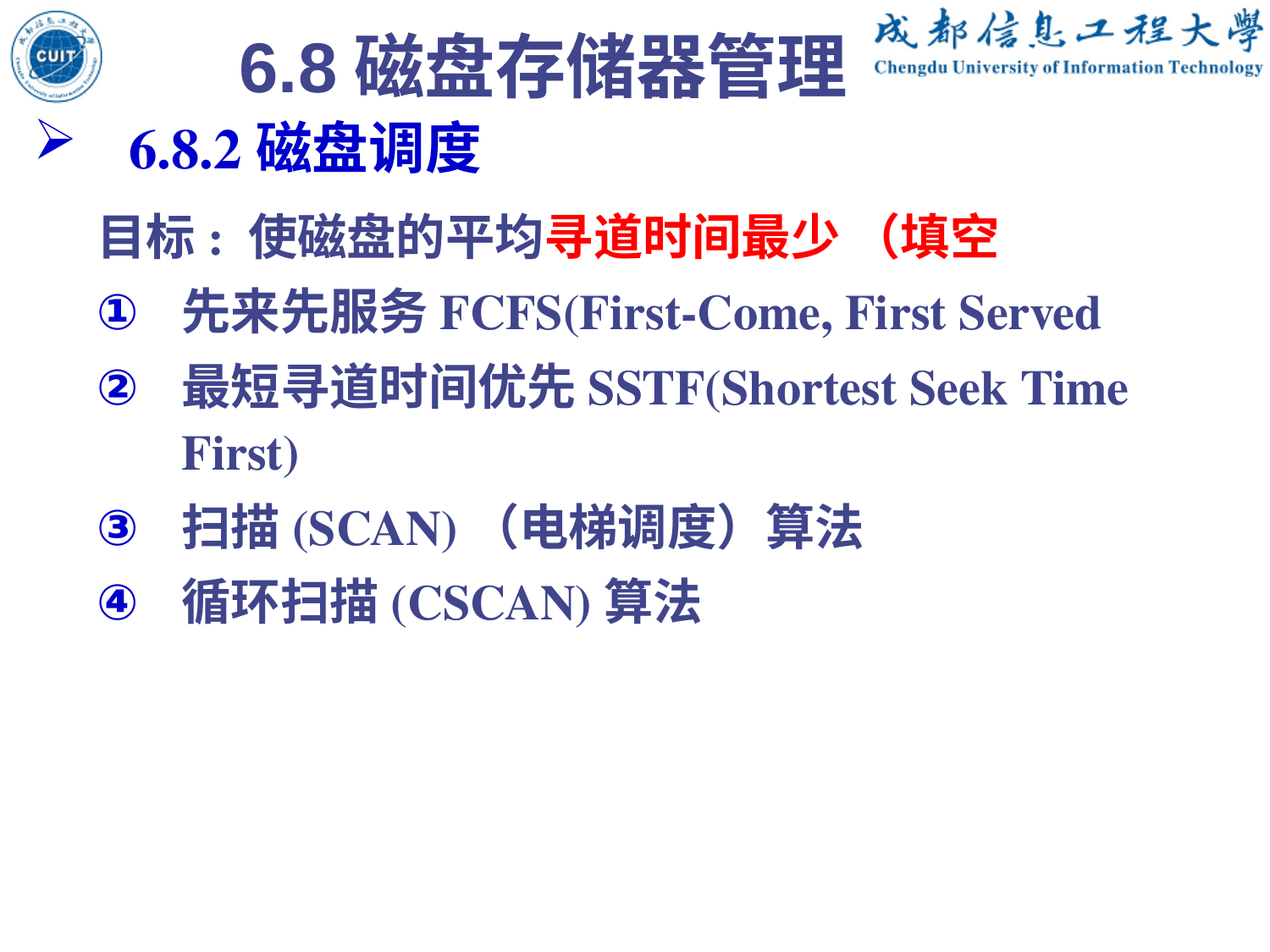

6.8磁盘存储器管理
6.8.2磁盘调度
目标: 使磁盘的平均寻道时间最少 （填空
先来先服务FCFS(First-Come, First Served
最短寻道时间优先SSTF(Shortest Seek Time First)
扫描(SCAN)（电梯调度）算法
循环扫描(CSCAN)算法